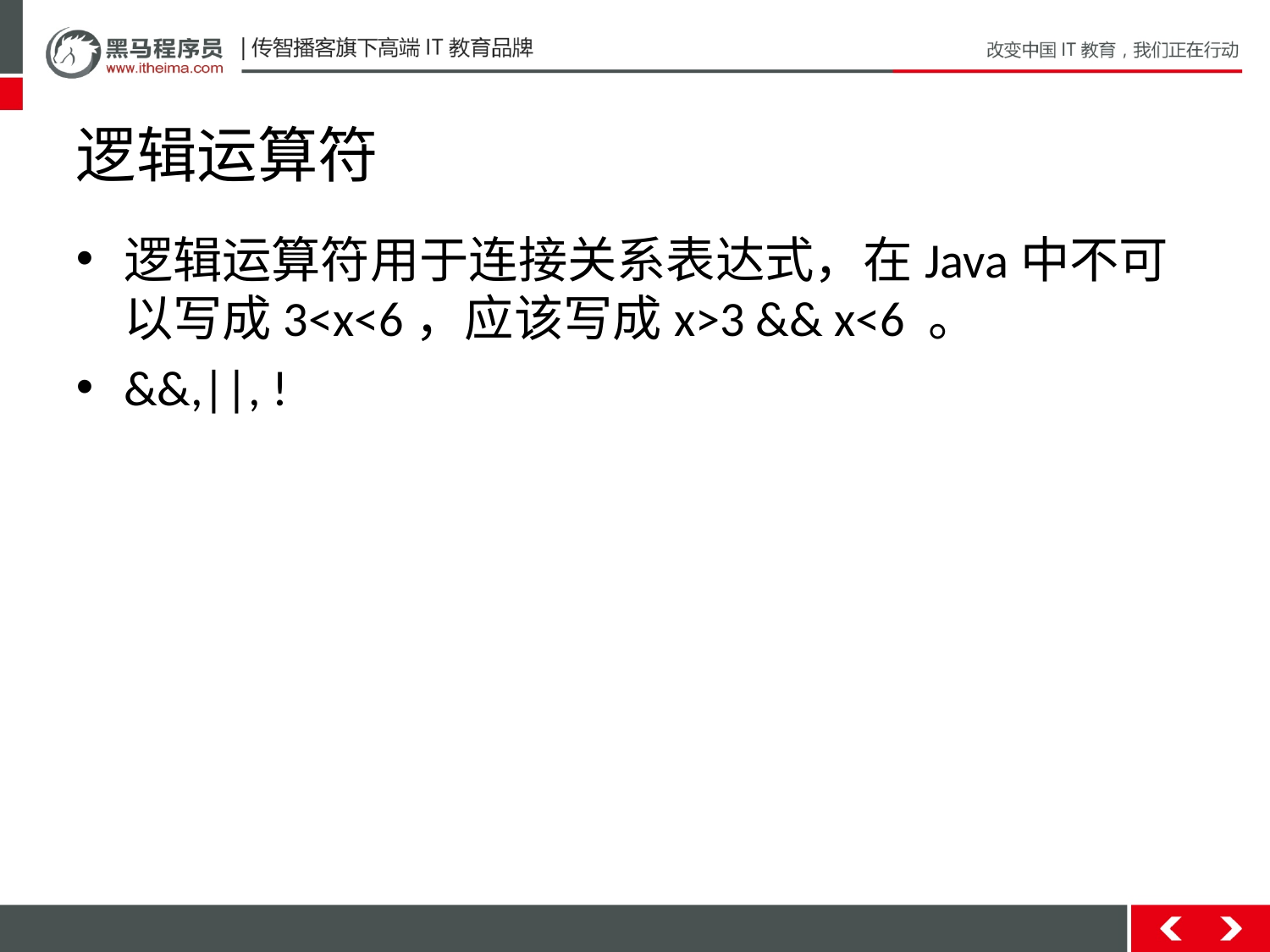

# 逻辑运算符
逻辑运算符用于连接关系表达式，在Java中不可以写成3<x<6，应该写成x>3 && x<6 。
&&,||, !